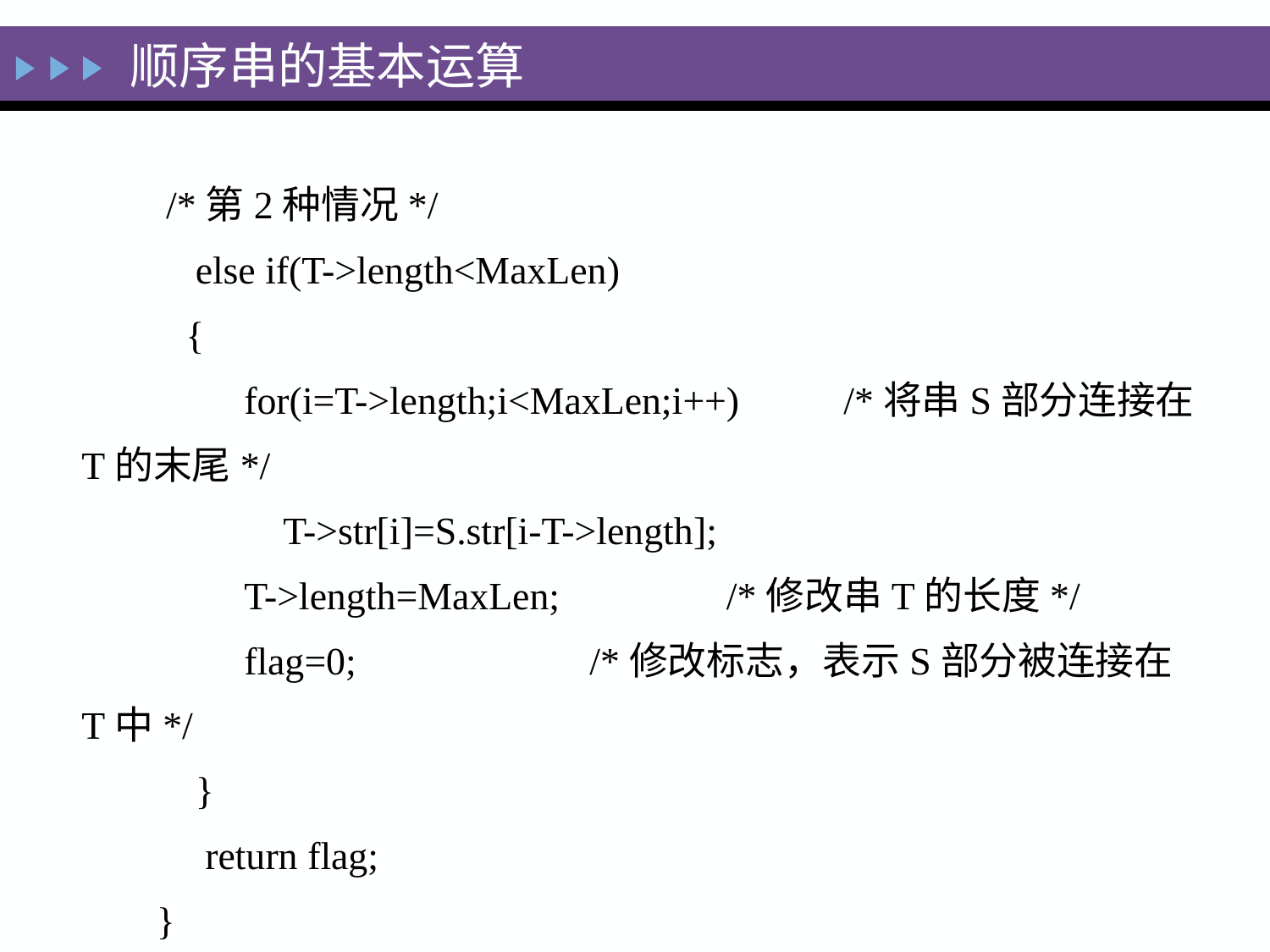

# 顺序串的基本运算
 /*第2种情况*/
    else if(T->length<MaxLen)
   {
         for(i=T->length;i<MaxLen;i++)	/*将串S部分连接在T的末尾*/
             T->str[i]=S.str[i-T->length];
         T->length=MaxLen; 		 /*修改串T的长度*/
         flag=0; 		/*修改标志，表示S部分被连接在T中*/
    }
     return flag;
}